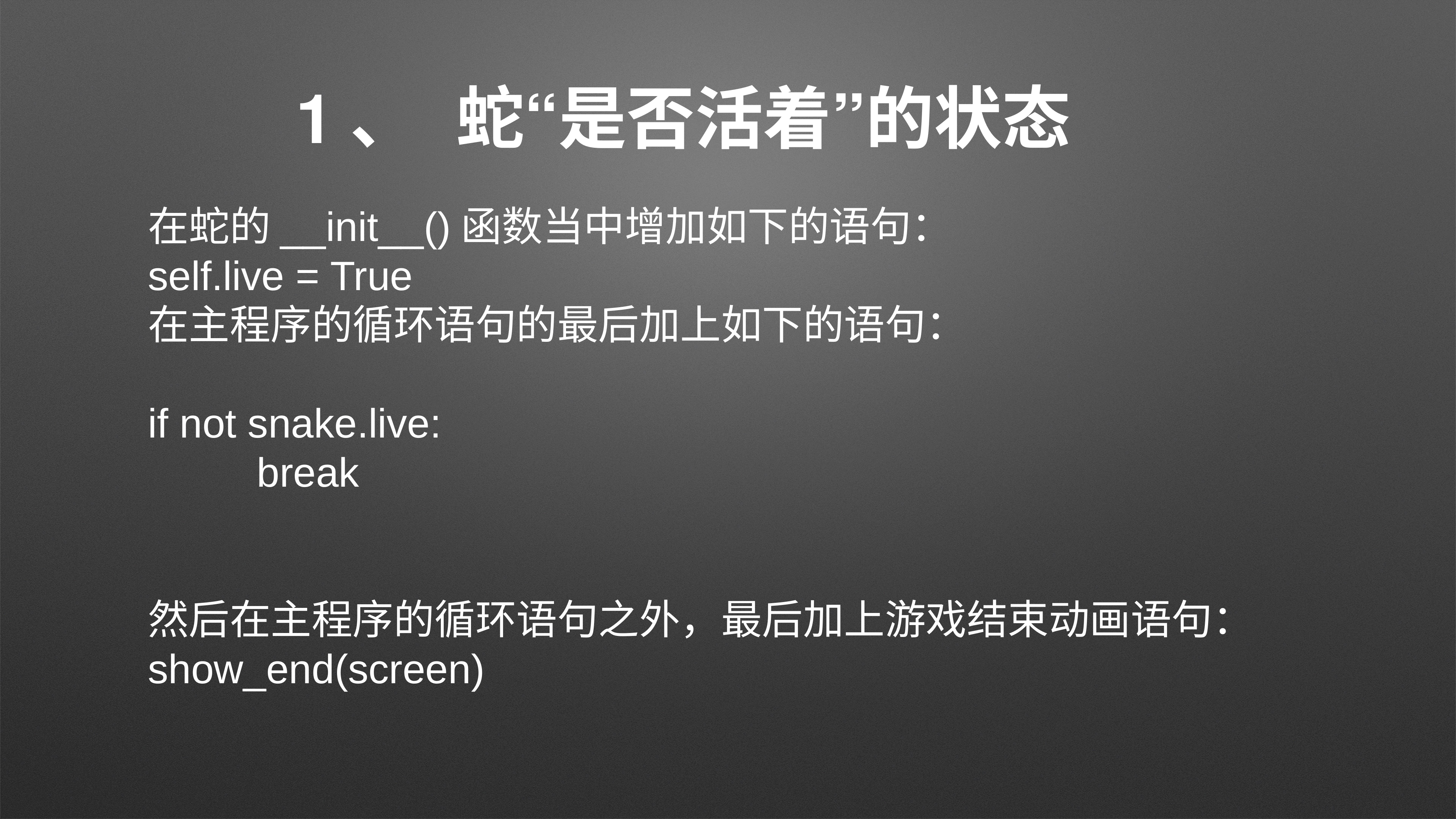

# 1、  蛇“是否活着”的状态

在蛇的__init__()函数当中增加如下的语句：
self.live = True
在主程序的循环语句的最后加上如下的语句：

if not snake.live:
		break

然后在主程序的循环语句之外，最后加上游戏结束动画语句：
show_end(screen)